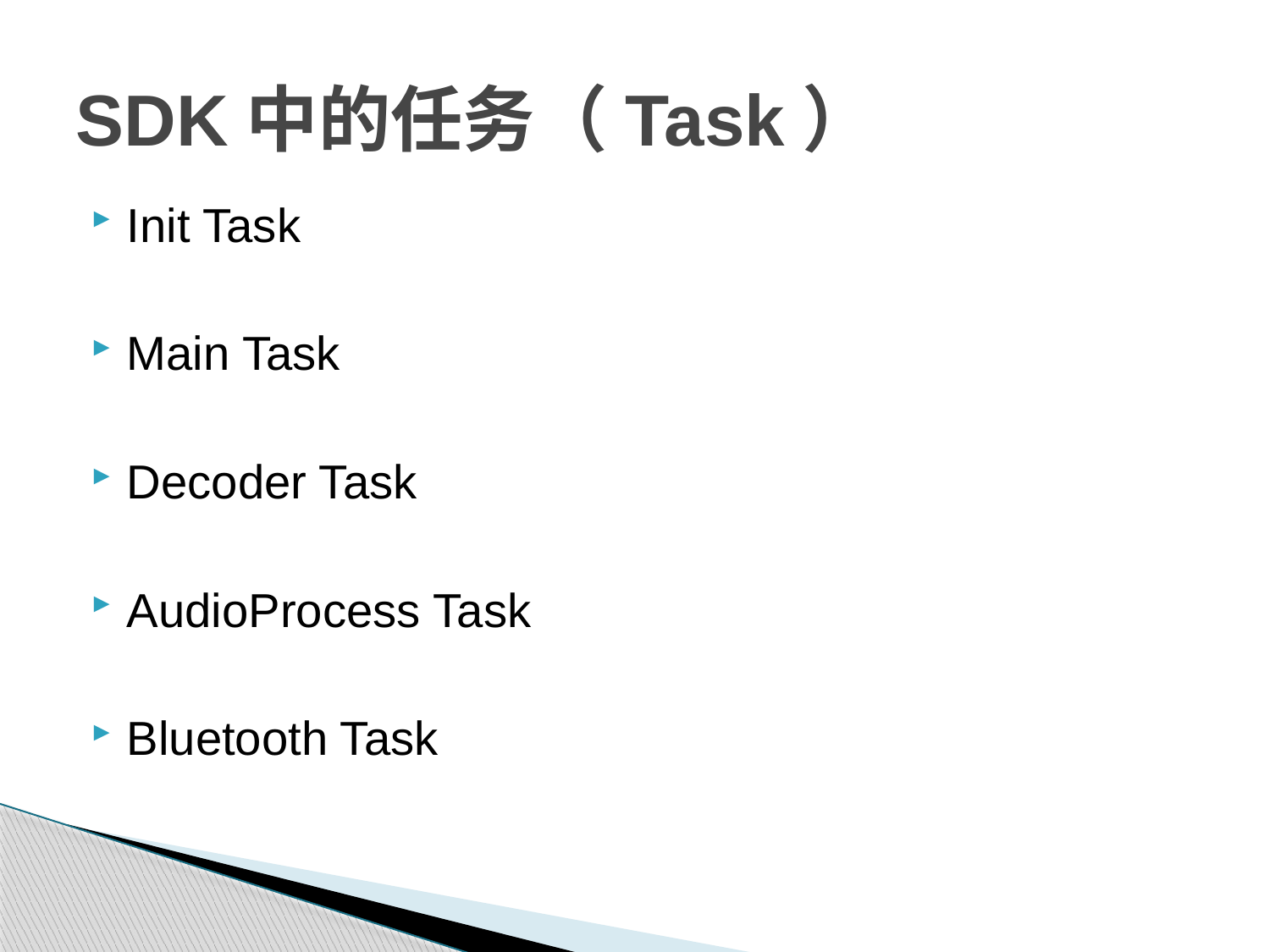

# SDK中的任务（Task）
Init Task

Main Task

Decoder Task

AudioProcess Task

Bluetooth Task